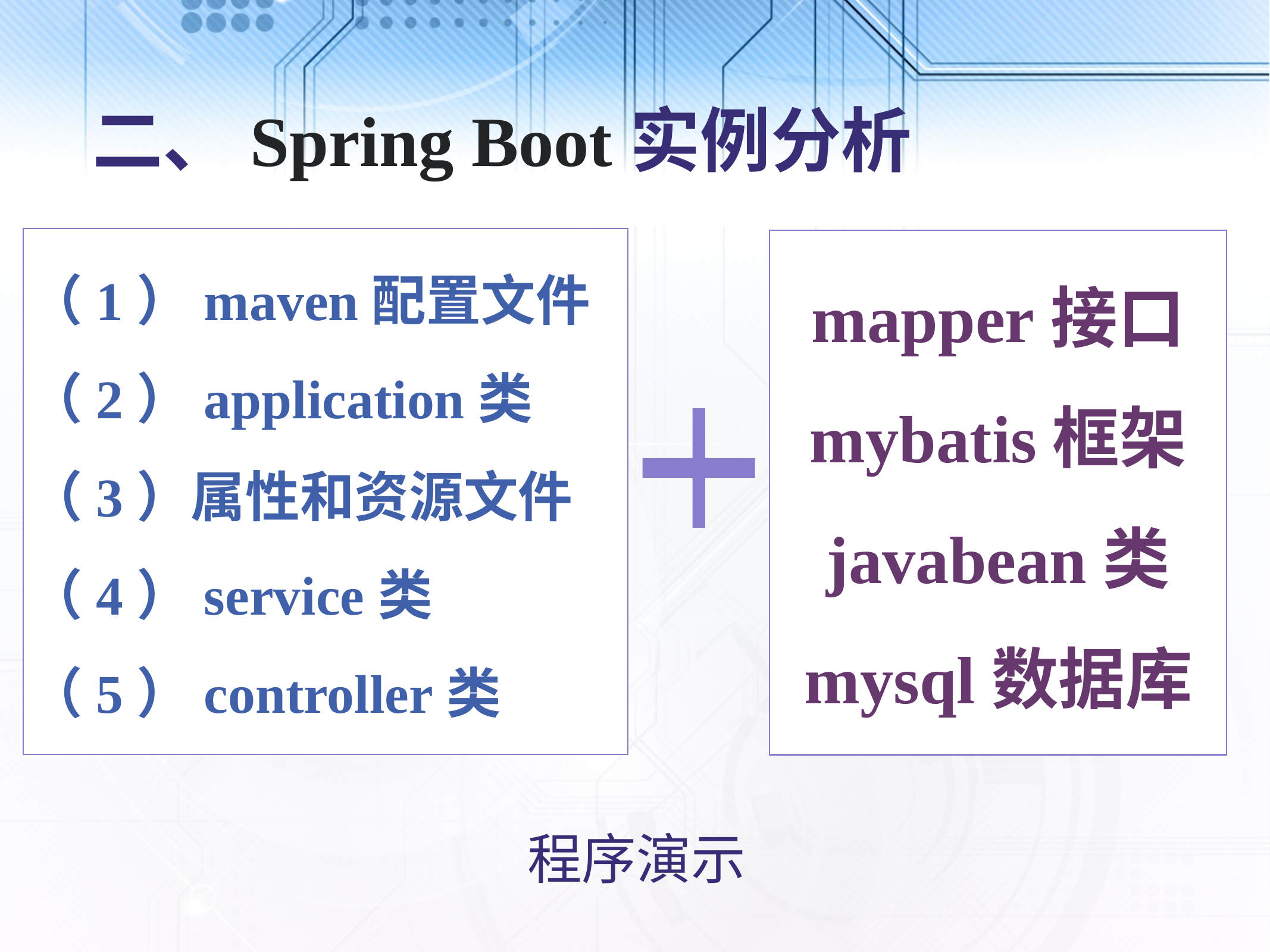

# 二、Spring Boot实例分析
（1）maven配置文件
（2）application类
（3）属性和资源文件
（4）service类
（5）controller类
mapper接口
mybatis框架
javabean类
mysql数据库

程序演示